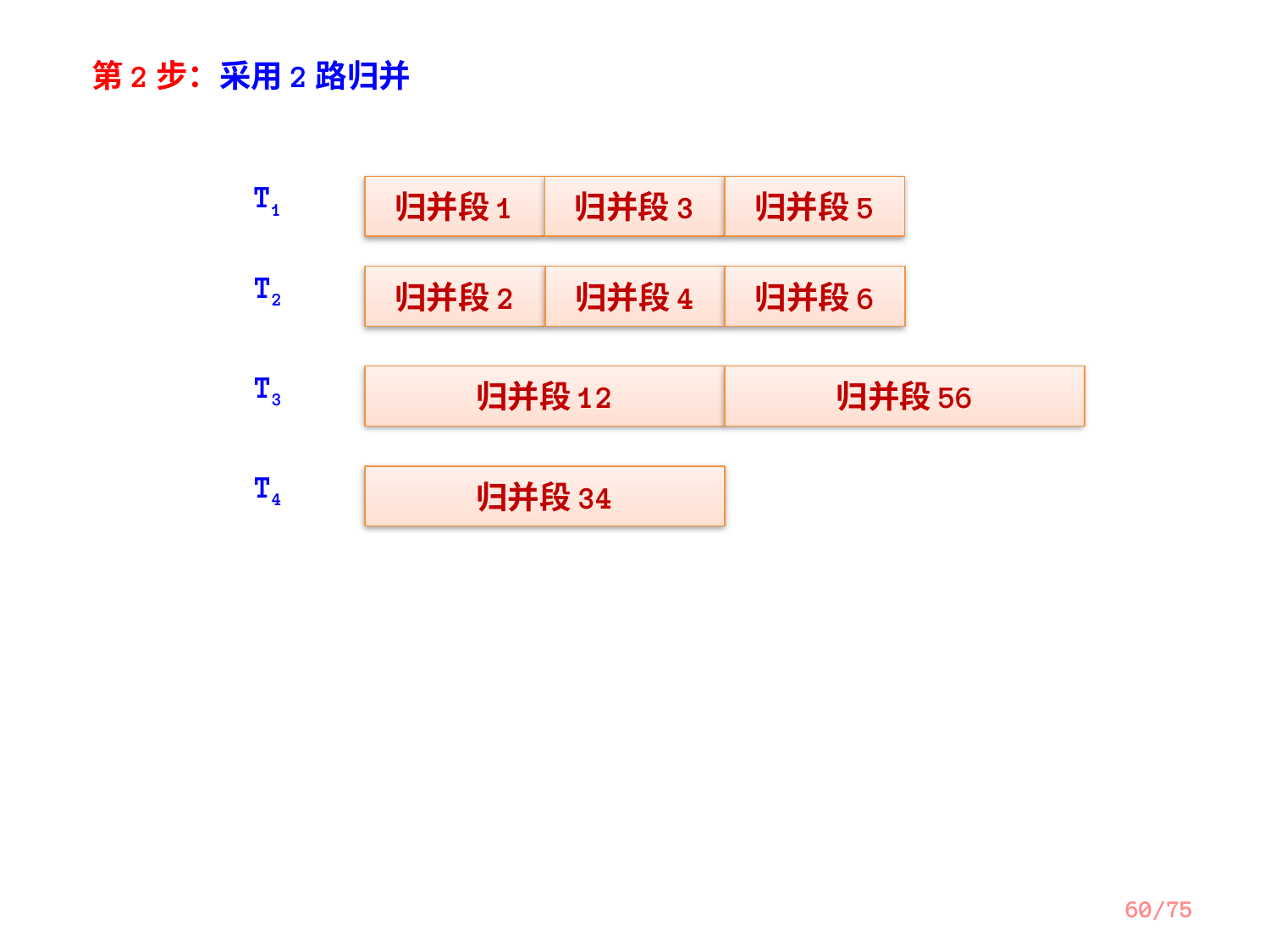

第2步：采用2路归并
T1
归并段1
归并段3
归并段5
T2
归并段2
归并段4
归并段6
T3
归并段12
归并段56

T4
归并段34
60/75